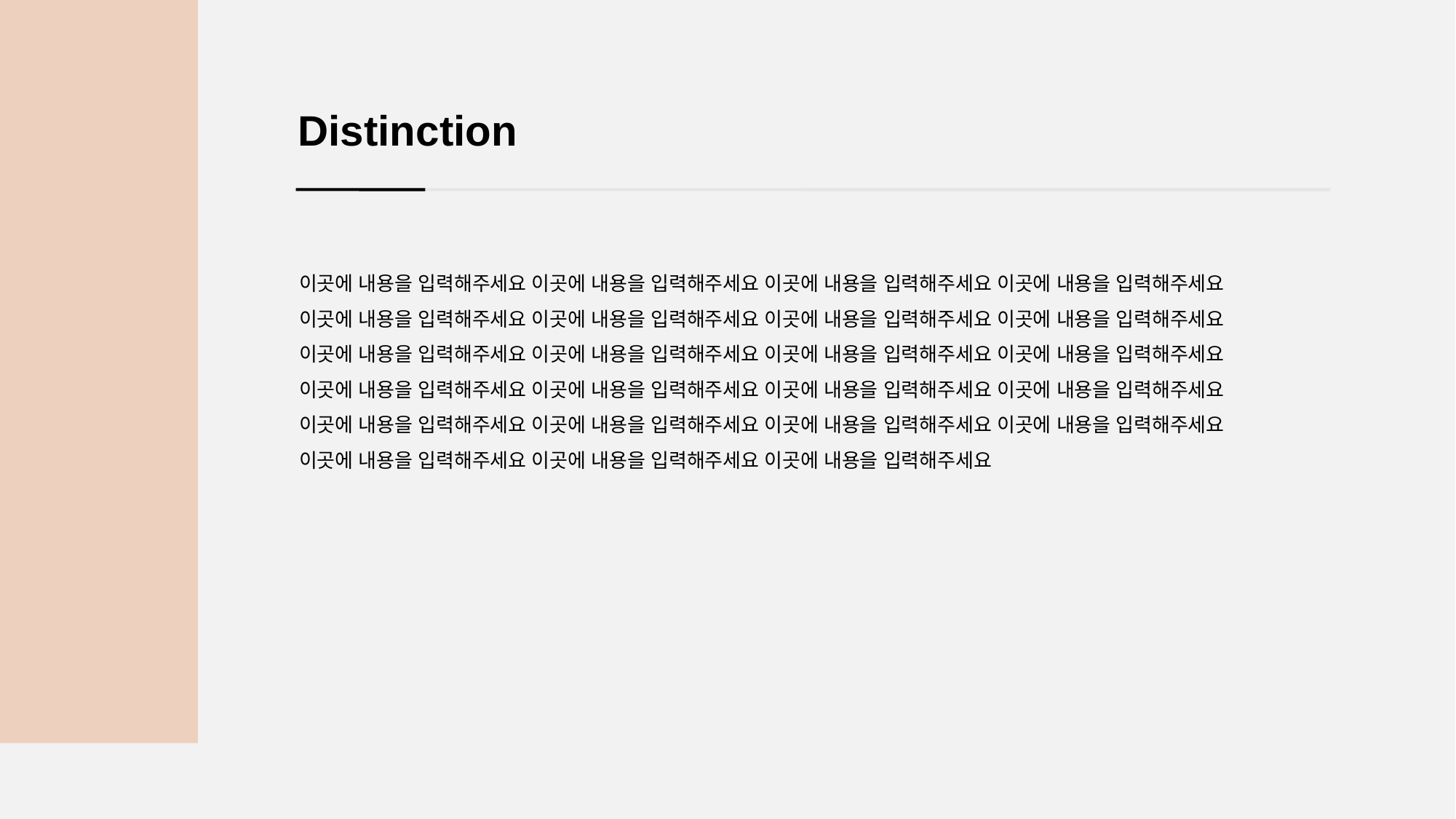

Distinction

이곳에 내용을 입력해주세요 이곳에 내용을 입력해주세요 이곳에 내용을 입력해주세요 이곳에 내용을 입력해주세요
이곳에 내용을 입력해주세요 이곳에 내용을 입력해주세요 이곳에 내용을 입력해주세요 이곳에 내용을 입력해주세요
이곳에 내용을 입력해주세요 이곳에 내용을 입력해주세요 이곳에 내용을 입력해주세요 이곳에 내용을 입력해주세요
이곳에 내용을 입력해주세요 이곳에 내용을 입력해주세요 이곳에 내용을 입력해주세요 이곳에 내용을 입력해주세요
이곳에 내용을 입력해주세요 이곳에 내용을 입력해주세요 이곳에 내용을 입력해주세요 이곳에 내용을 입력해주세요
이곳에 내용을 입력해주세요 이곳에 내용을 입력해주세요 이곳에 내용을 입력해주세요